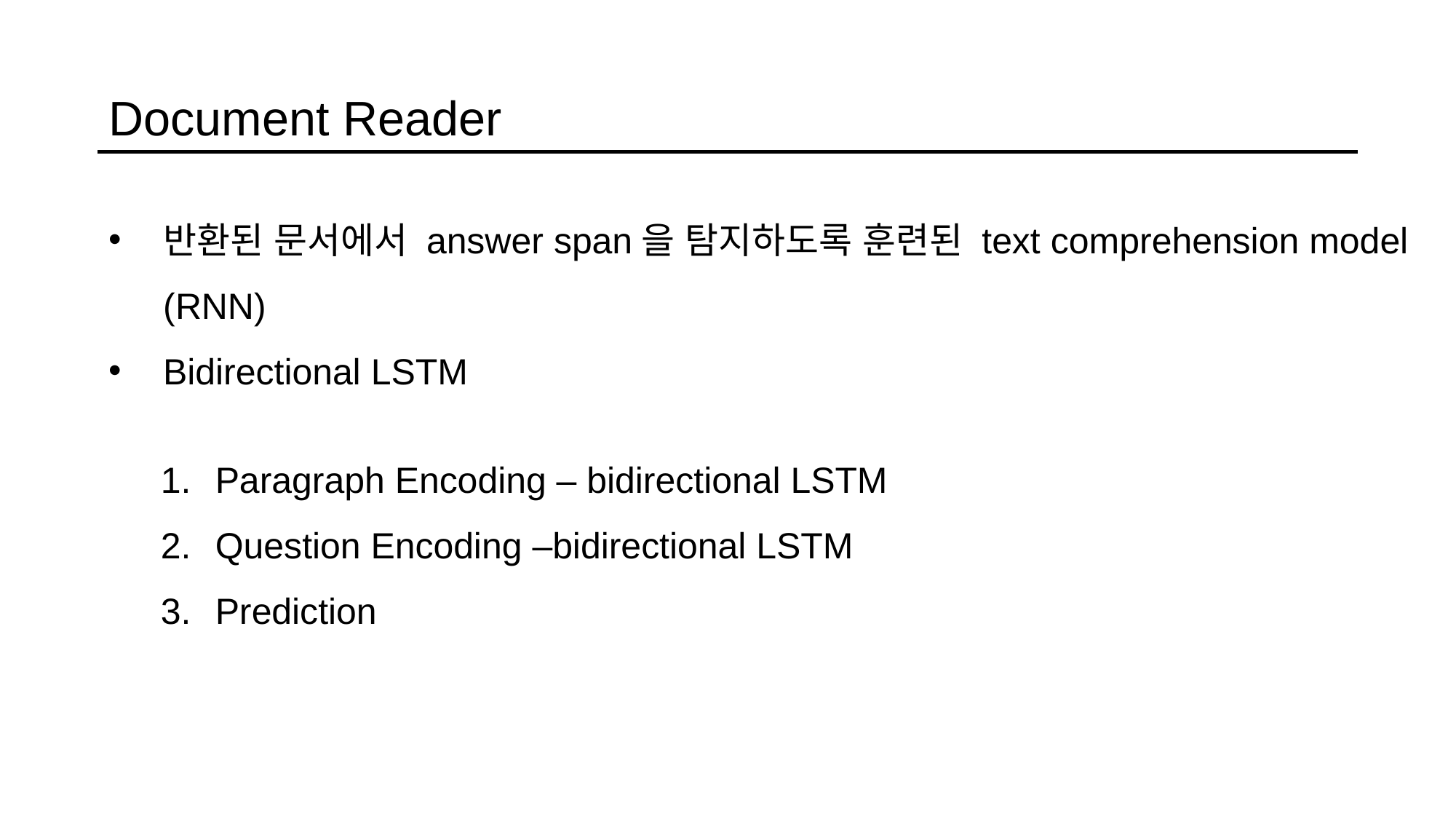

Document Reader
반환된 문서에서 answer span을 탐지하도록 훈련된 text comprehension model (RNN)
Bidirectional LSTM
Paragraph Encoding – bidirectional LSTM
Question Encoding –bidirectional LSTM
Prediction